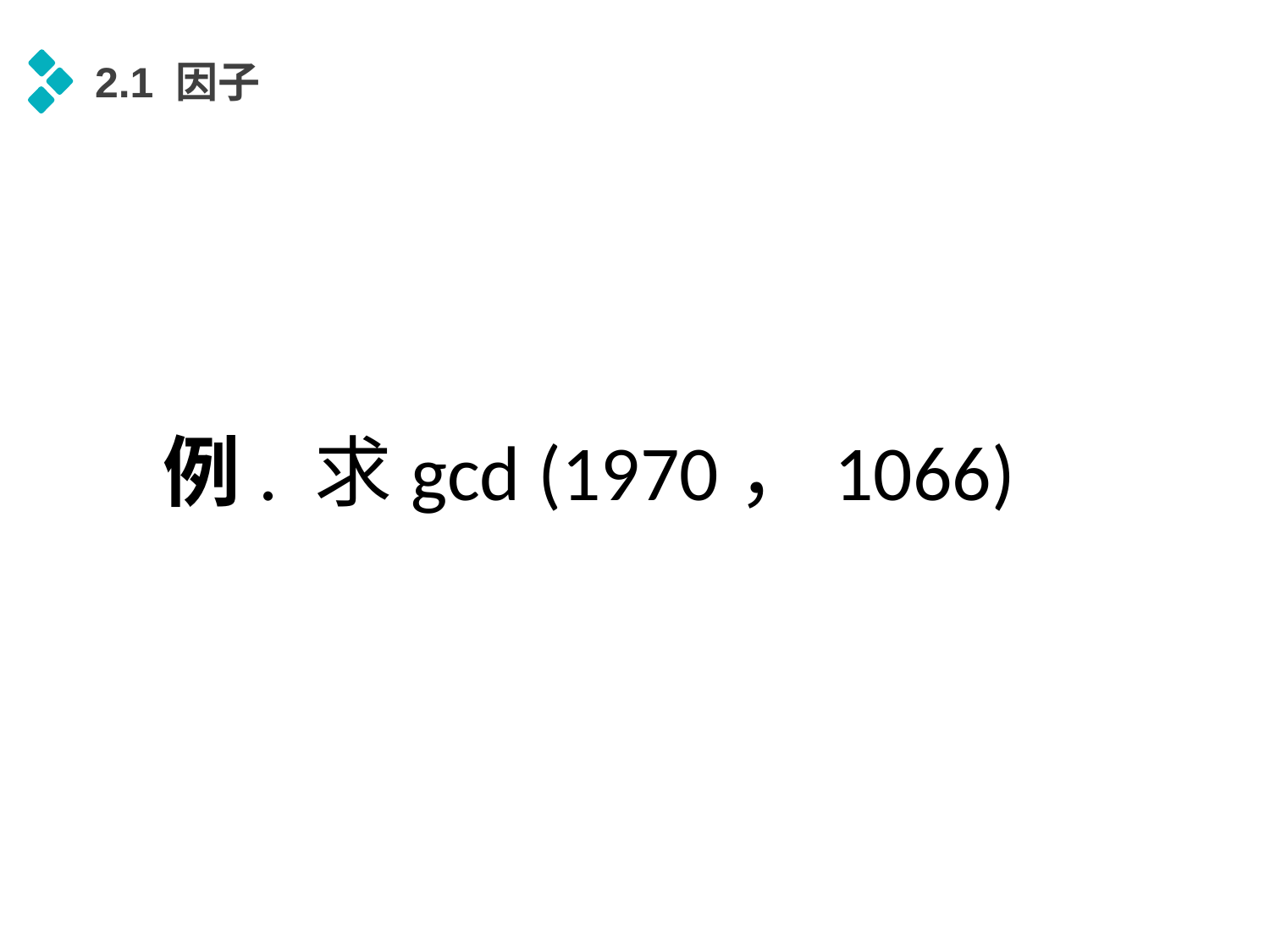

2.1 因子

# 例. 求gcd (1970，1066)
延时符